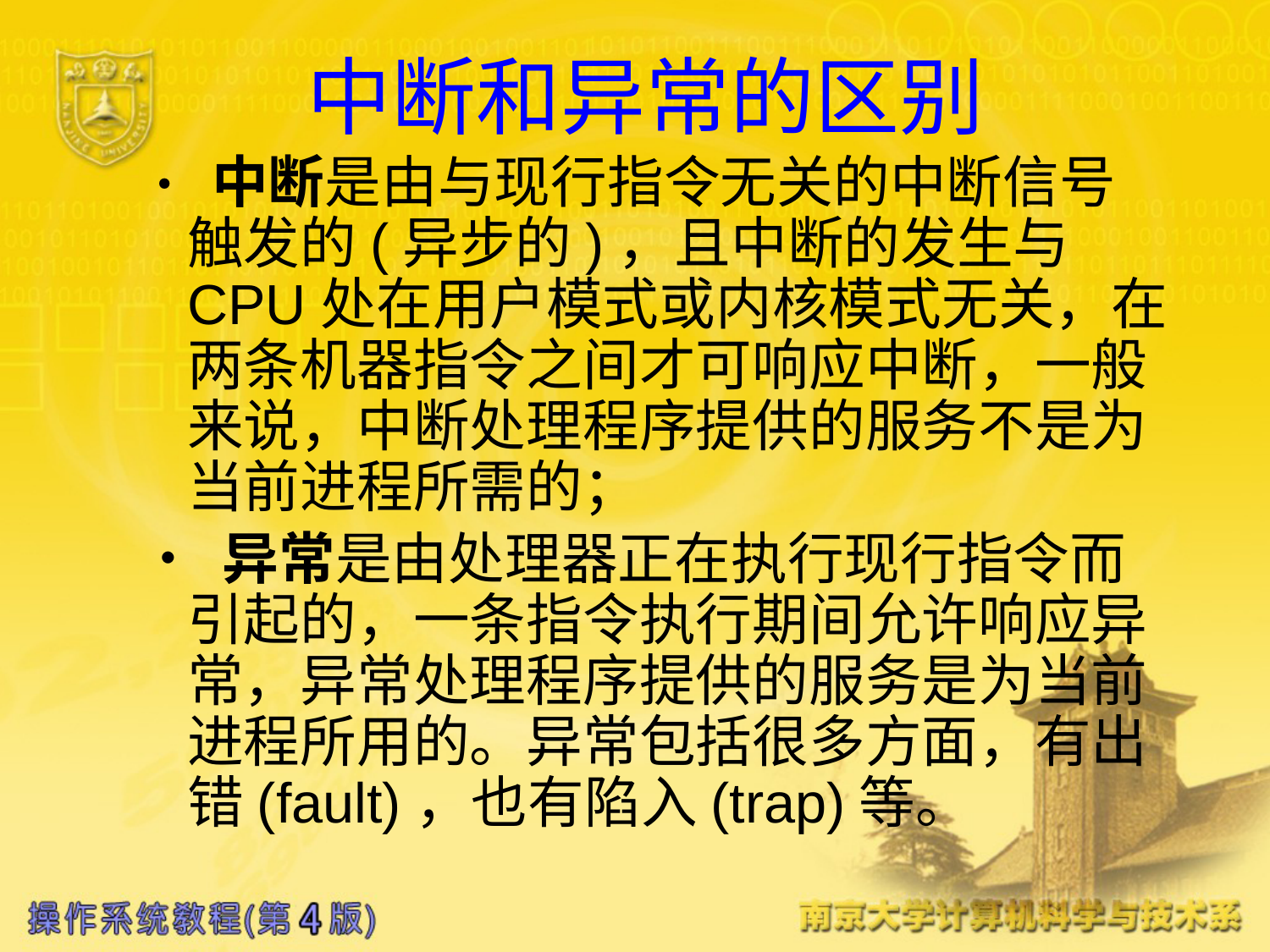

# 中断和异常的区别
• 中断是由与现行指令无关的中断信号触发的(异步的)，且中断的发生与CPU处在用户模式或内核模式无关，在两条机器指令之间才可响应中断，一般来说，中断处理程序提供的服务不是为当前进程所需的；
• 异常是由处理器正在执行现行指令而引起的，一条指令执行期间允许响应异常，异常处理程序提供的服务是为当前进程所用的。异常包括很多方面，有出错(fault)，也有陷入(trap)等。